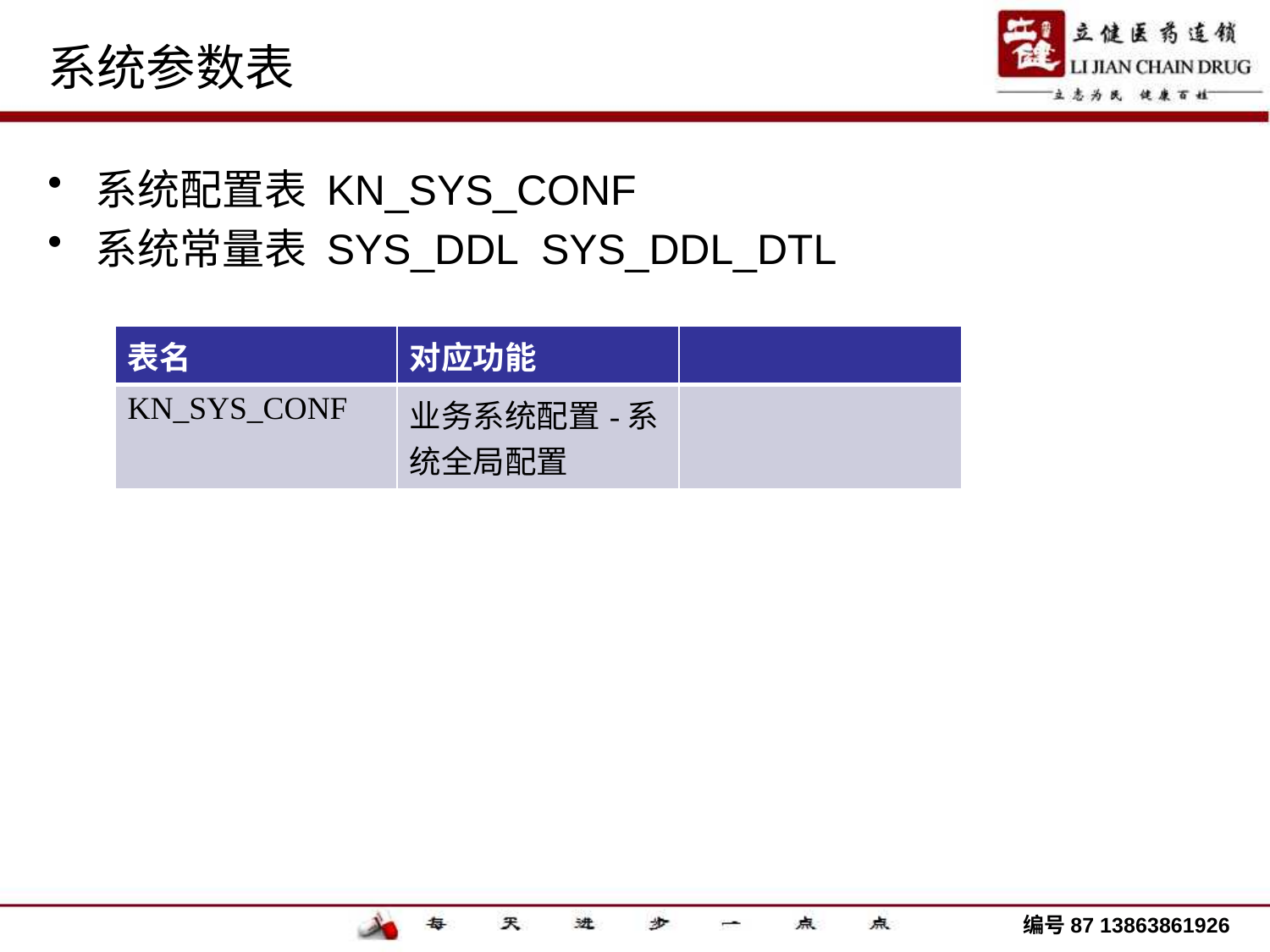

# 系统参数表
系统配置表 KN_SYS_CONF
系统常量表 SYS_DDL  SYS_DDL_DTL
| 表名 | 对应功能 |  |
| --- | --- | --- |
| KN\_SYS\_CONF | 业务系统配置-系统全局配置 |  |